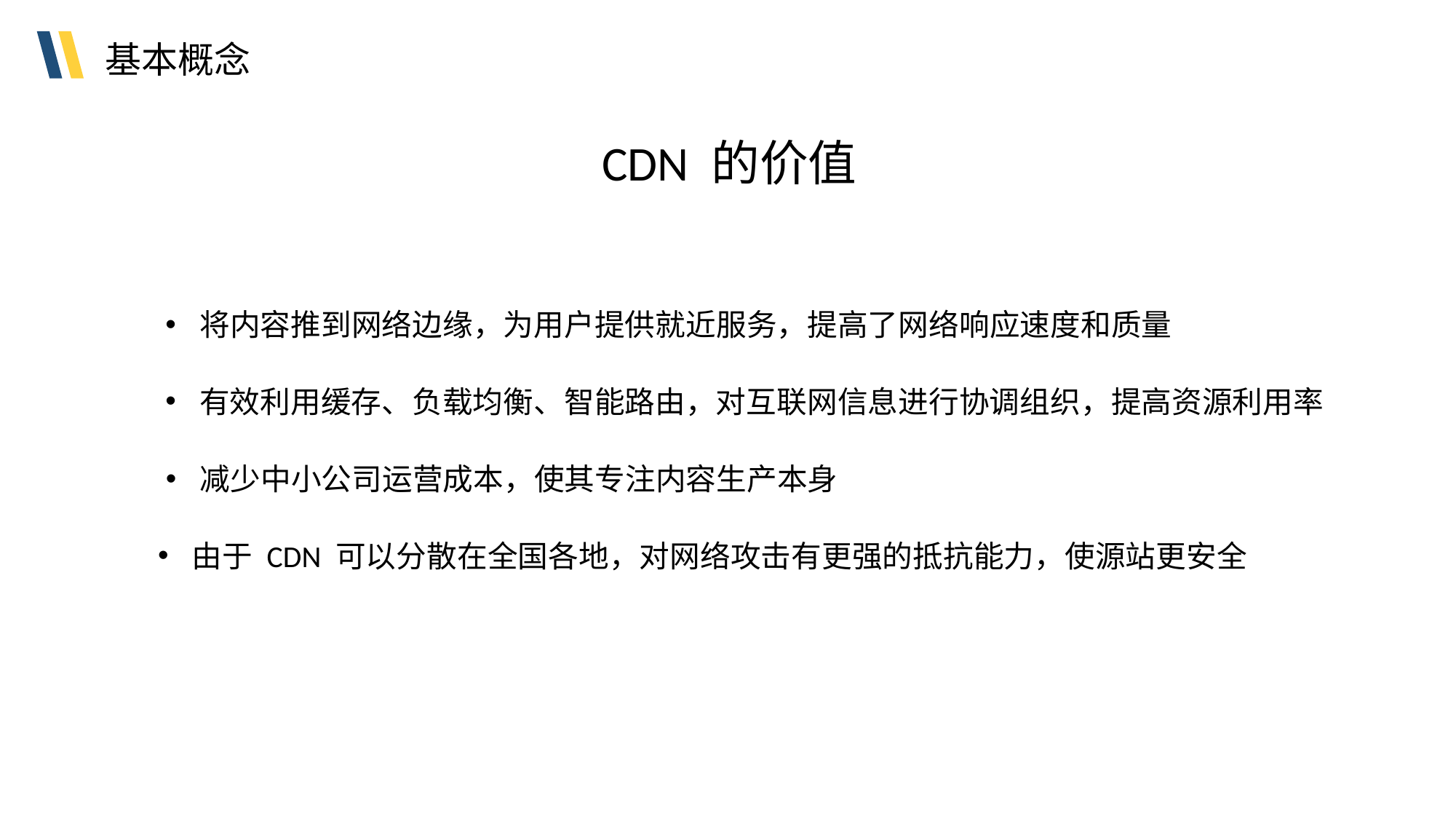

基本概念
CDN 的价值
将内容推到网络边缘，为用户提供就近服务，提高了网络响应速度和质量

有效利用缓存、负载均衡、智能路由，对互联网信息进行协调组织，提高资源利用率

减少中小公司运营成本，使其专注内容生产本身

由于 CDN 可以分散在全国各地，对网络攻击有更强的抵抗能力，使源站更安全